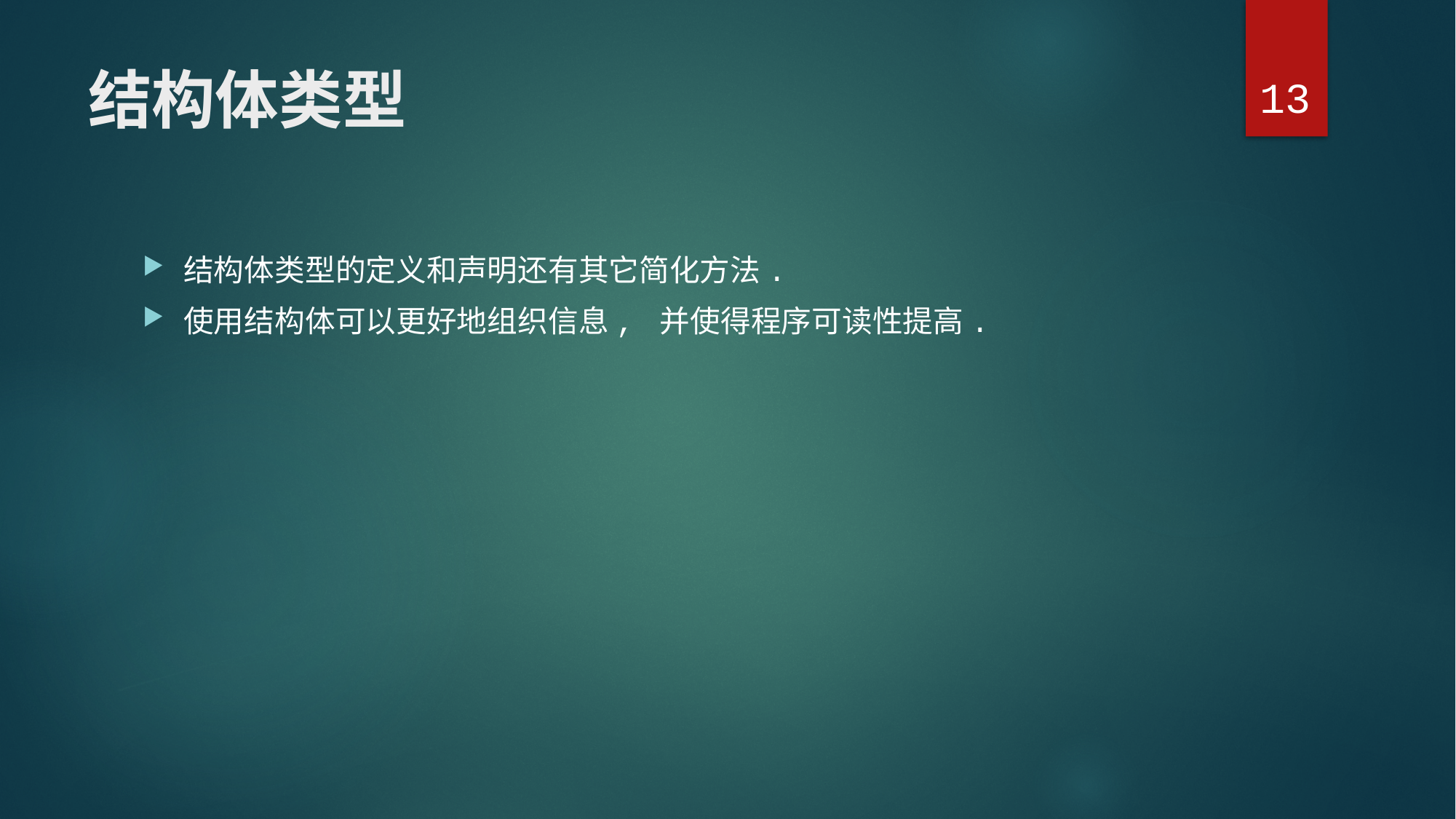

13
# 结构体类型
结构体类型的定义和声明还有其它简化方法.
使用结构体可以更好地组织信息, 并使得程序可读性提高.